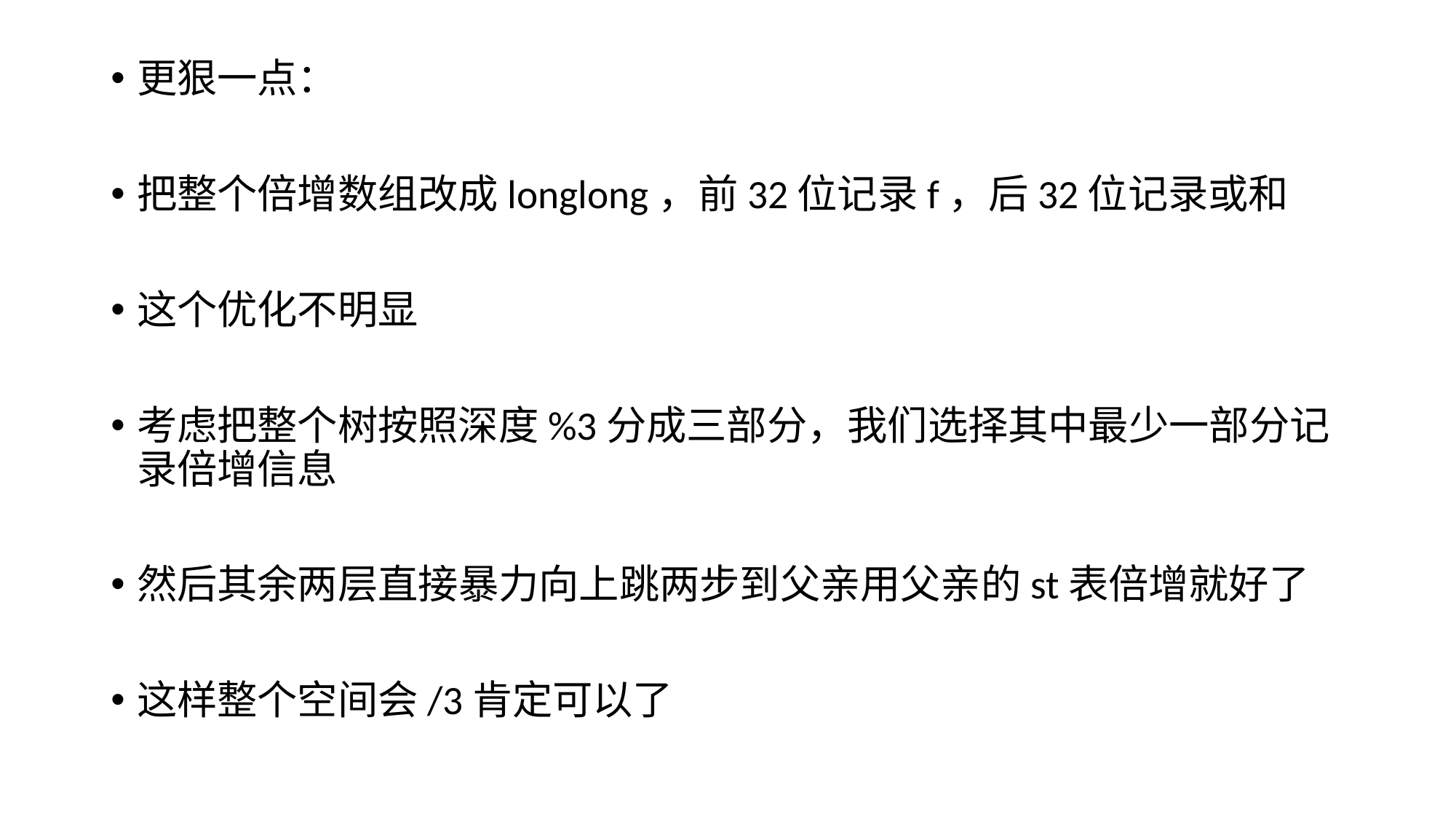

更狠一点：

把整个倍增数组改成longlong，前32位记录f，后32位记录或和

这个优化不明显

考虑把整个树按照深度%3分成三部分，我们选择其中最少一部分记录倍增信息

然后其余两层直接暴力向上跳两步到父亲用父亲的st表倍增就好了

这样整个空间会/3肯定可以了